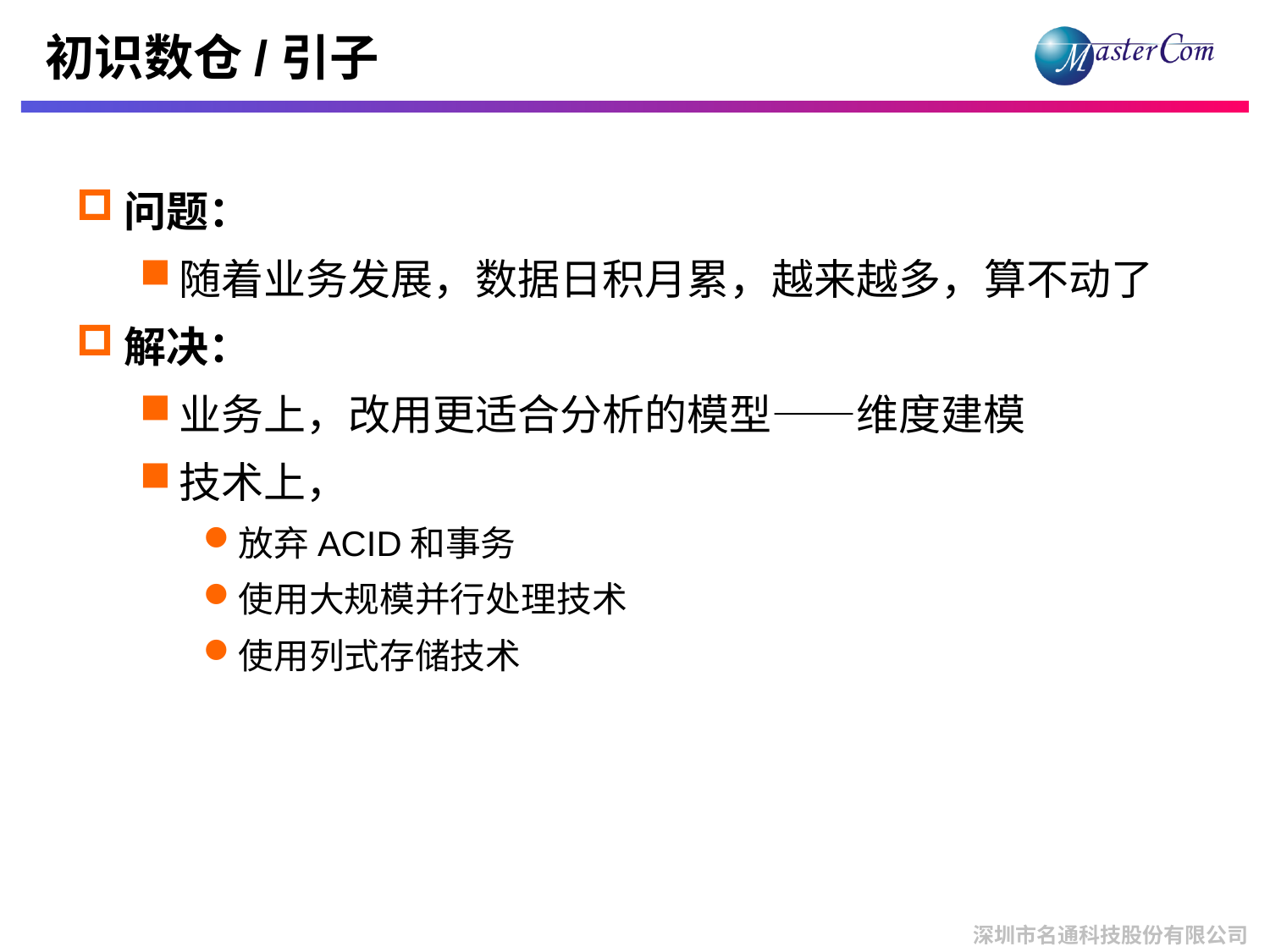

# 初识数仓/引子
问题：
随着业务发展，数据日积月累，越来越多，算不动了
解决：
业务上，改用更适合分析的模型——维度建模
技术上，
放弃ACID和事务
使用大规模并行处理技术
使用列式存储技术